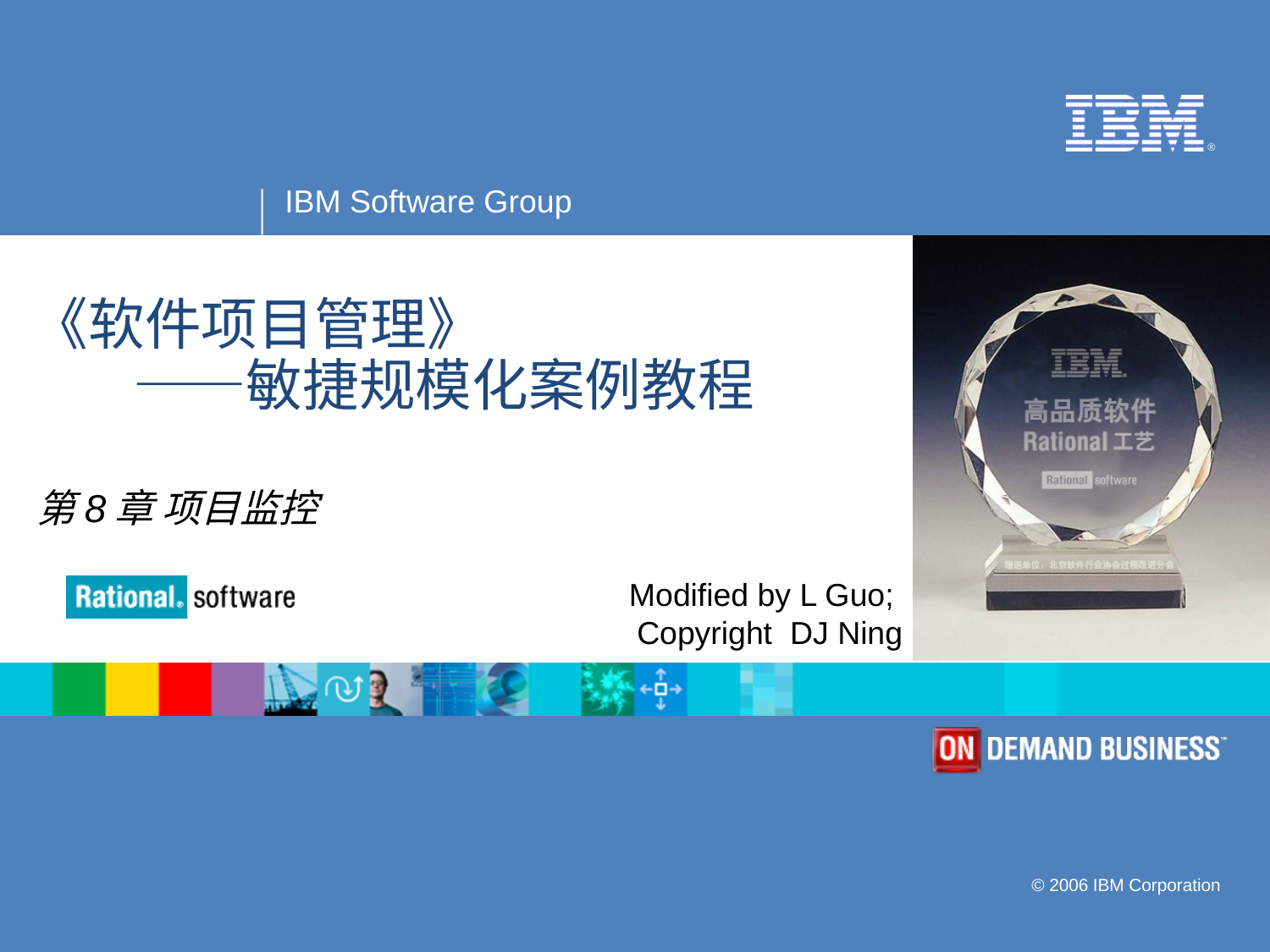

# 《软件项目管理》 ——敏捷规模化案例教程
第8章 项目监控
Modified by L Guo;
Copyright  DJ Ning